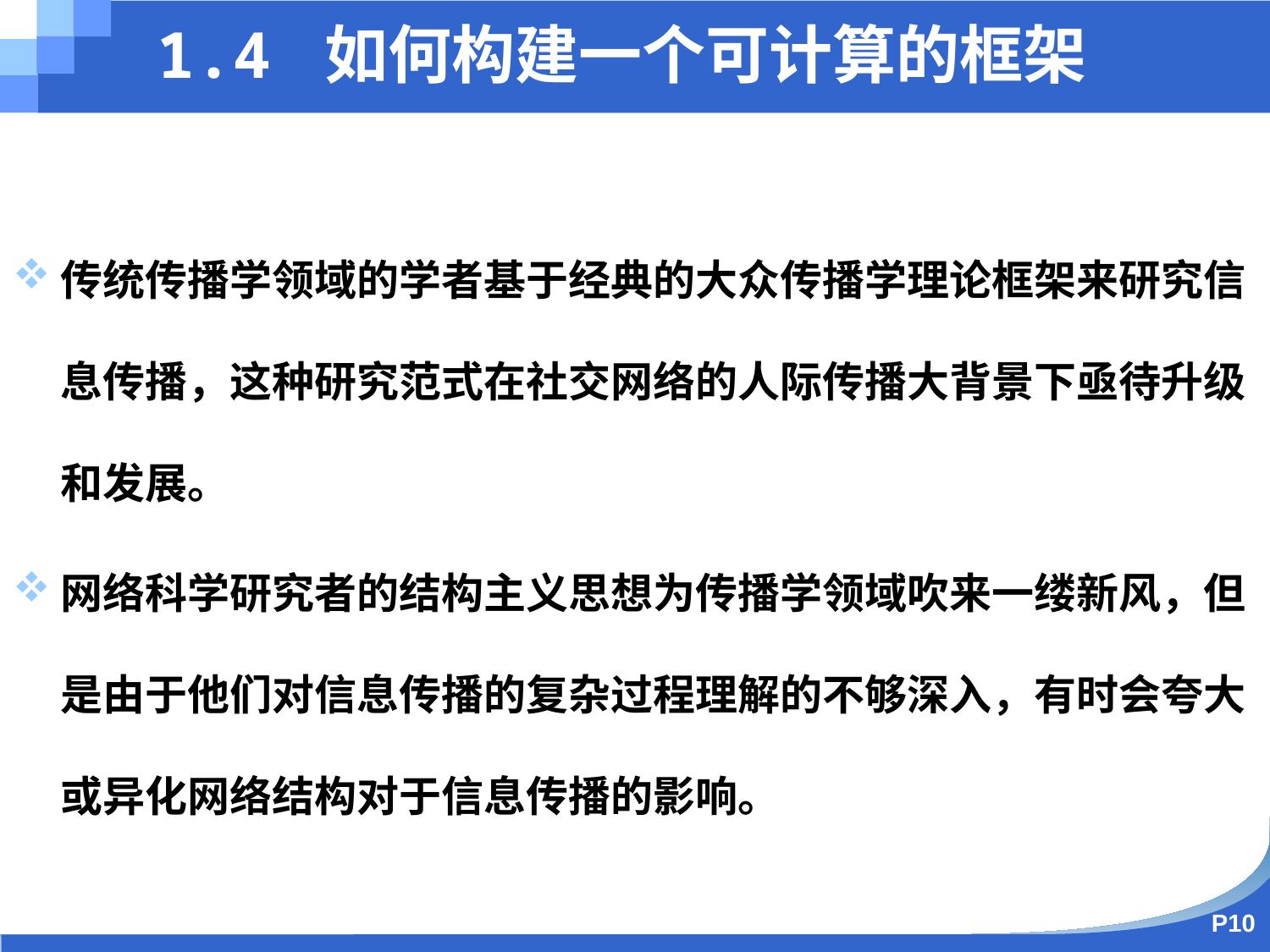

1.4 如何构建一个可计算的框架
传统传播学领域的学者基于经典的大众传播学理论框架来研究信息传播，这种研究范式在社交网络的人际传播大背景下亟待升级和发展。
网络科学研究者的结构主义思想为传播学领域吹来一缕新风，但是由于他们对信息传播的复杂过程理解的不够深入，有时会夸大或异化网络结构对于信息传播的影响。
P10